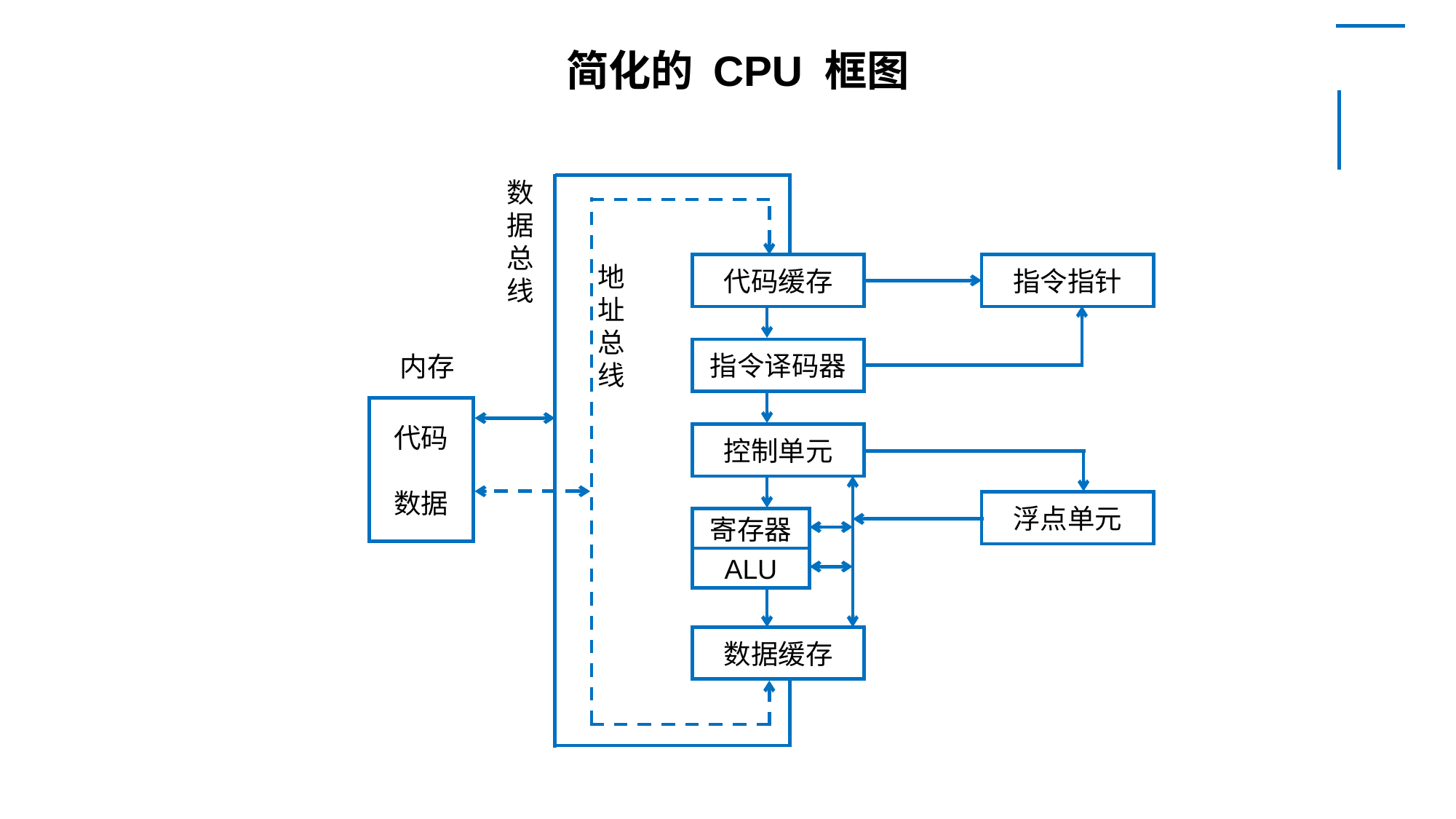

简化的 CPU 框图
数
据
总
线
地址
总
线
代码缓存
指令指针
指令译码器
内存
代码

数据
控制单元
浮点单元
寄存器
ALU
数据缓存